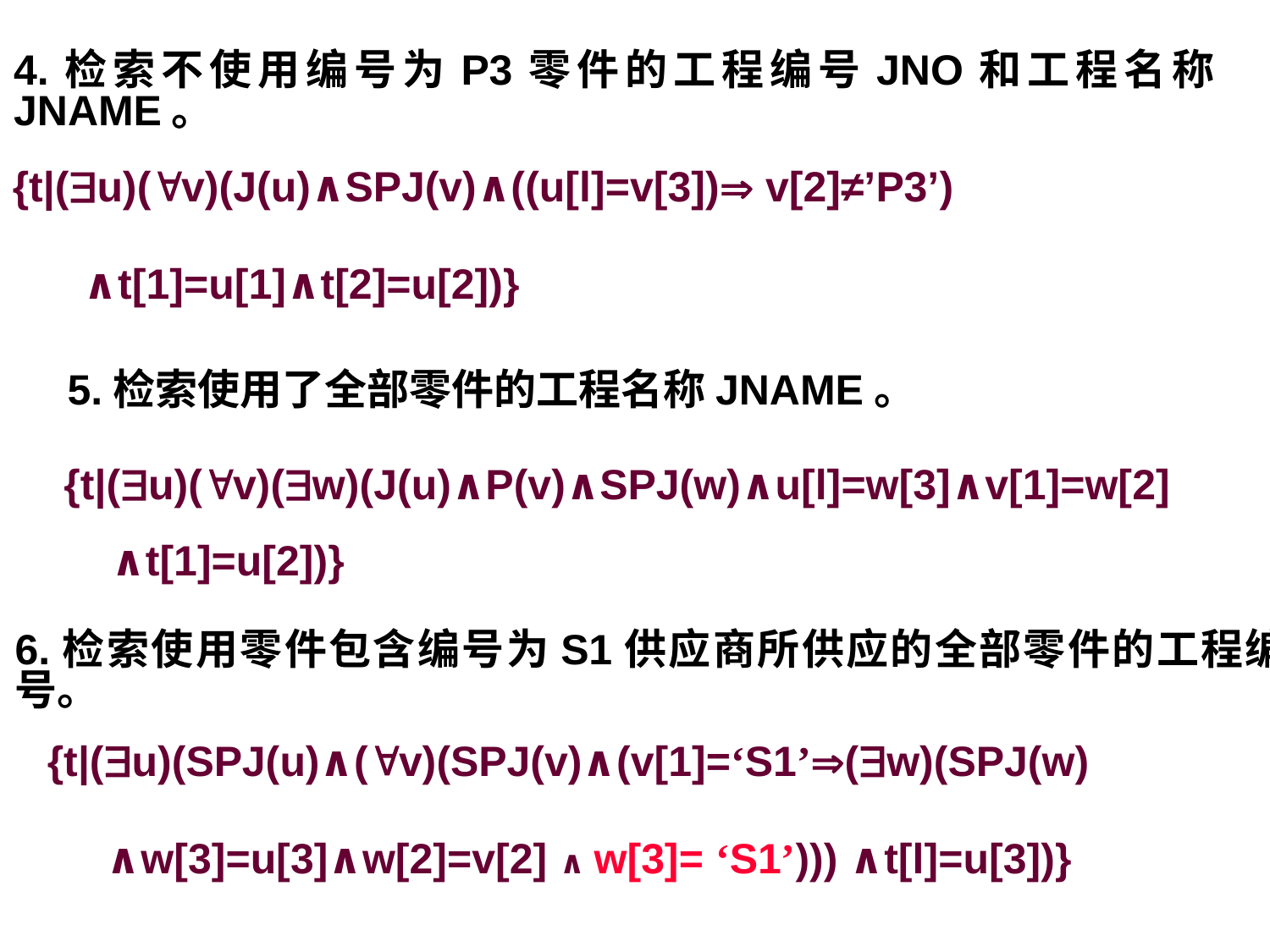

4.检索不使用编号为P3零件的工程编号JNO和工程名称JNAME。
{t|(∃u)(∀v)(J(u)∧SPJ(v)∧((u[l]=v[3])⇒ v[2]≠’P3’)
      ∧t[1]=u[1]∧t[2]=u[2])}
5.检索使用了全部零件的工程名称JNAME。
{t|(∃u)(∀v)(∃w)(J(u)∧P(v)∧SPJ(w)∧u[l]=w[3]∧v[1]=w[2]
    ∧t[1]=u[2])}
6.检索使用零件包含编号为S1供应商所供应的全部零件的工程编号。
{t|(∃u)(SPJ(u)∧(∀v)(SPJ(v)∧(v[1]=‘S1’⇒(∃w)(SPJ(w)
     ∧w[3]=u[3]∧w[2]=v[2] ∧ w[3]= ‘S1’))) ∧t[l]=u[3])}